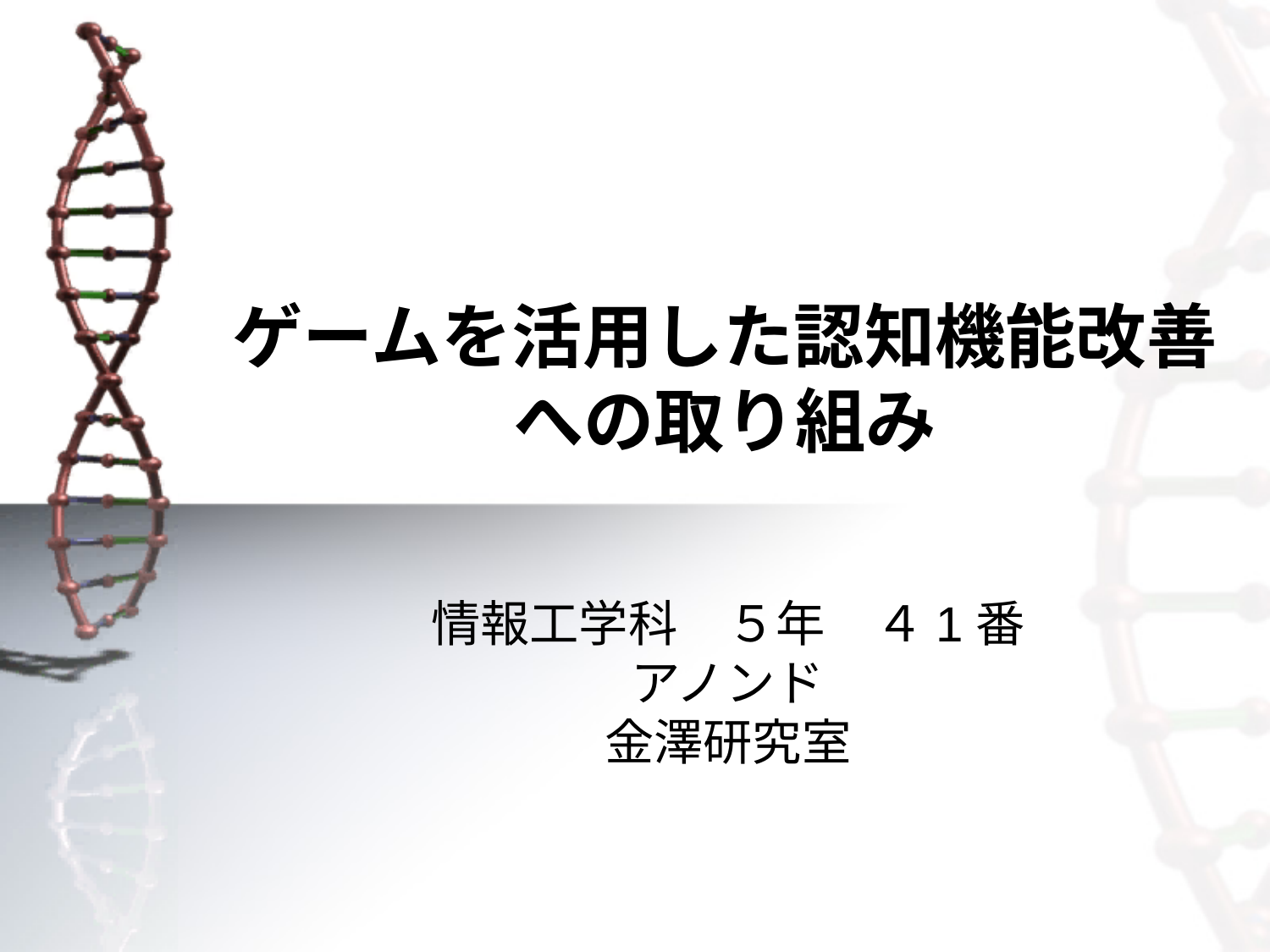

# ゲームを活用した認知機能改善への取り組み
情報工学科　５年　４1番
アノンド
金澤研究室